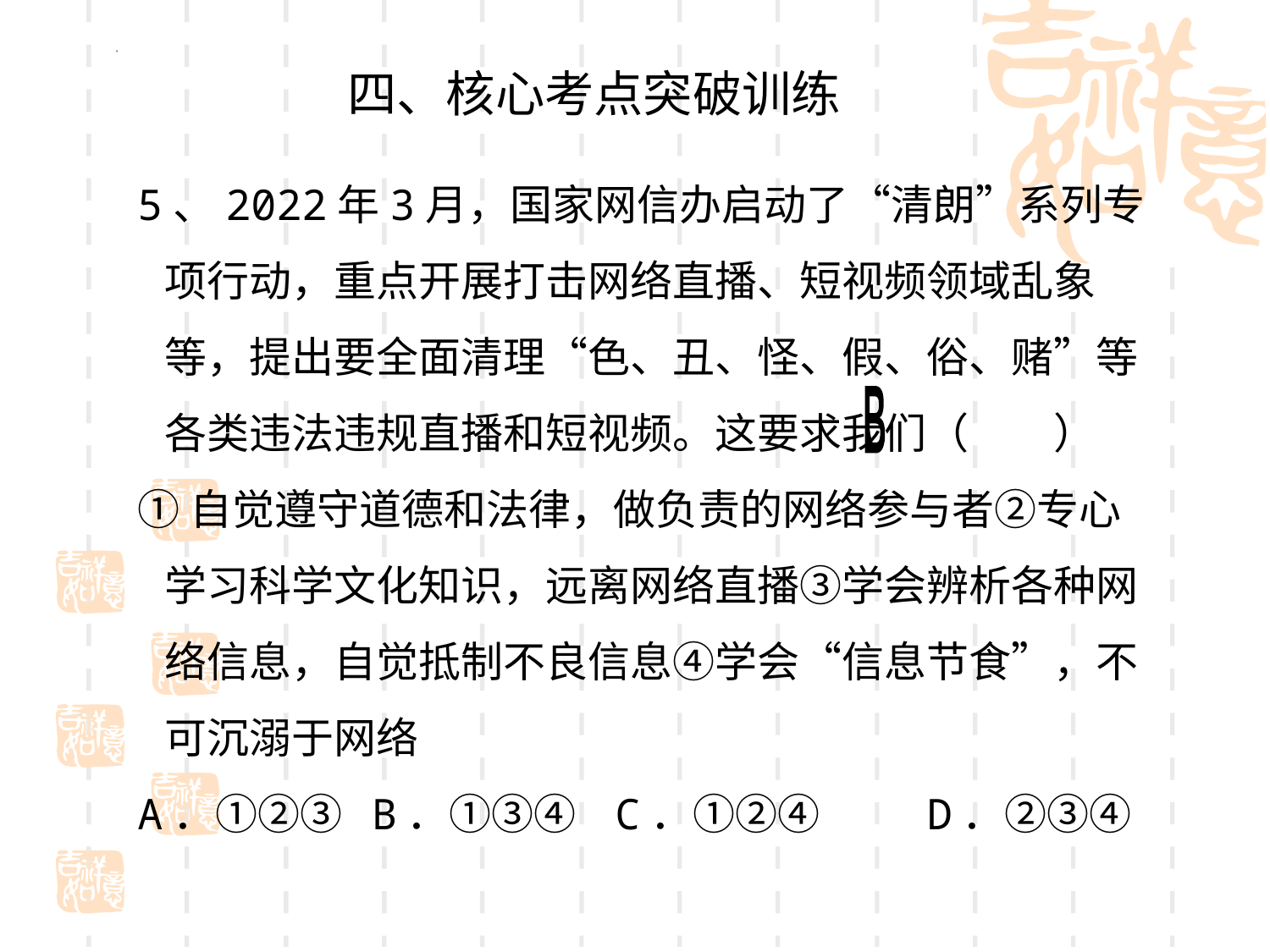

四、核心考点突破训练
5、2022年3月，国家网信办启动了“清朗”系列专项行动，重点开展打击网络直播、短视频领域乱象等，提出要全面清理“色、丑、怪、假、俗、赌”等各类违法违规直播和短视频。这要求我们（　　）
①自觉遵守道德和法律，做负责的网络参与者②专心学习科学文化知识，远离网络直播③学会辨析各种网络信息，自觉抵制不良信息④学会“信息节食”，不可沉溺于网络
A．①②③  B．①③④   C．①②④	D．②③④

B